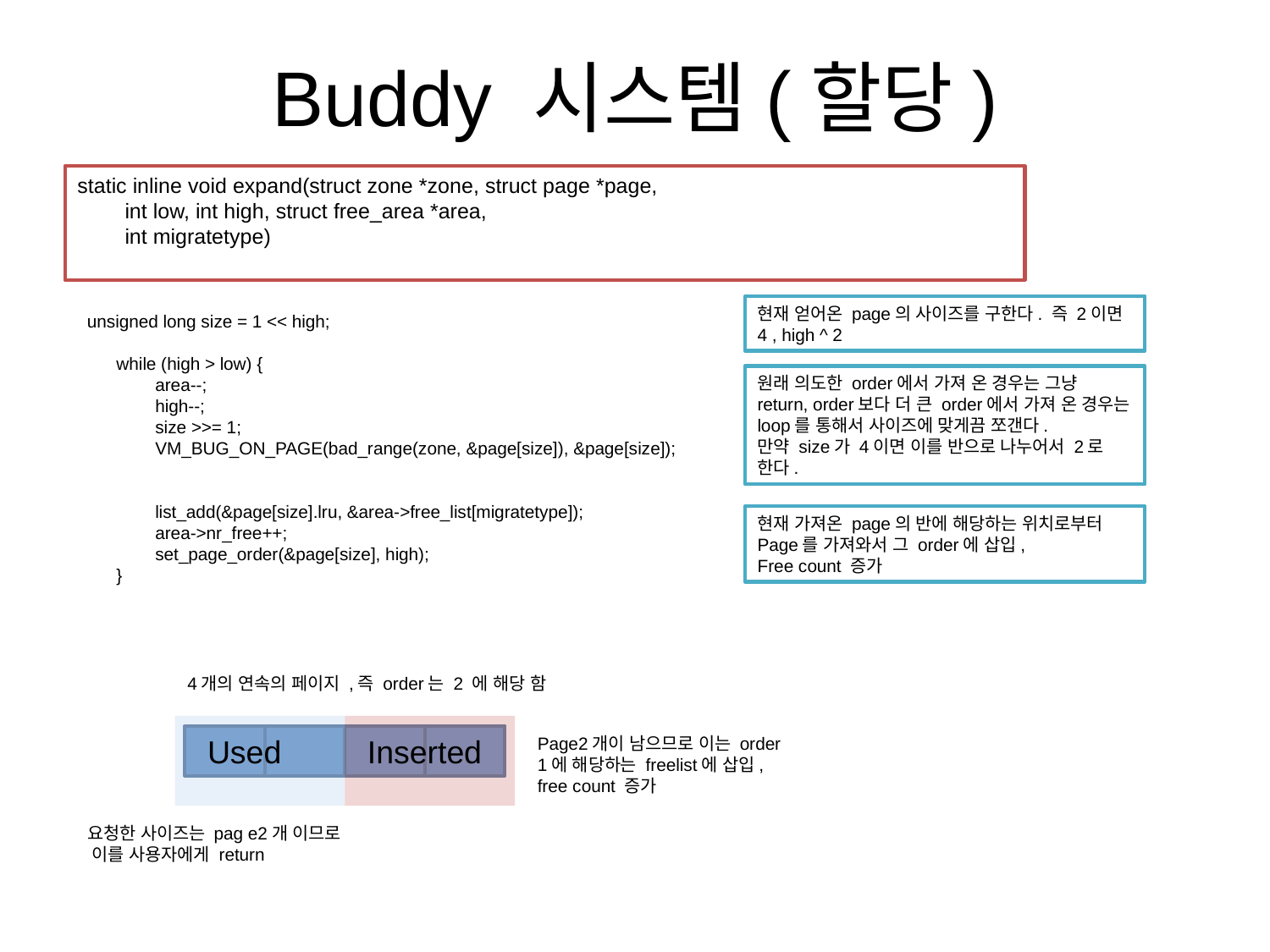

# Buddy 시스템(할당)
static inline void expand(struct zone *zone, struct page *page,
        int low, int high, struct free_area *area,
        int migratetype)

현재 얻어온 page의 사이즈를 구한다. 즉 2이면 4 , high ^ 2
  unsigned long size = 1 << high;

        while (high > low) {
                area--;
                high--;
                size >>= 1;
                VM_BUG_ON_PAGE(bad_range(zone, &page[size]), &page[size]);

                list_add(&page[size].lru, &area->free_list[migratetype]);
                area->nr_free++;
                set_page_order(&page[size], high);
        }
원래 의도한 order에서 가져 온 경우는 그냥 return, order보다 더 큰 order에서 가져 온 경우는 loop를 통해서 사이즈에 맞게끔 쪼갠다.
만약 size가 4이면 이를 반으로 나누어서 2로 한다.
현재 가져온 page의 반에 해당하는 위치로부터
Page를 가져와서 그 order에 삽입,
Free count 증가
4개의 연속의 페이지 ,즉 order는 2 에 해당 함

Used

Inserted

Page2개이 남으므로 이는 order 1에 해당하는 freelist에 삽입, free count 증가
요청한 사이즈는 pag e2개 이므로  이를 사용자에게 return